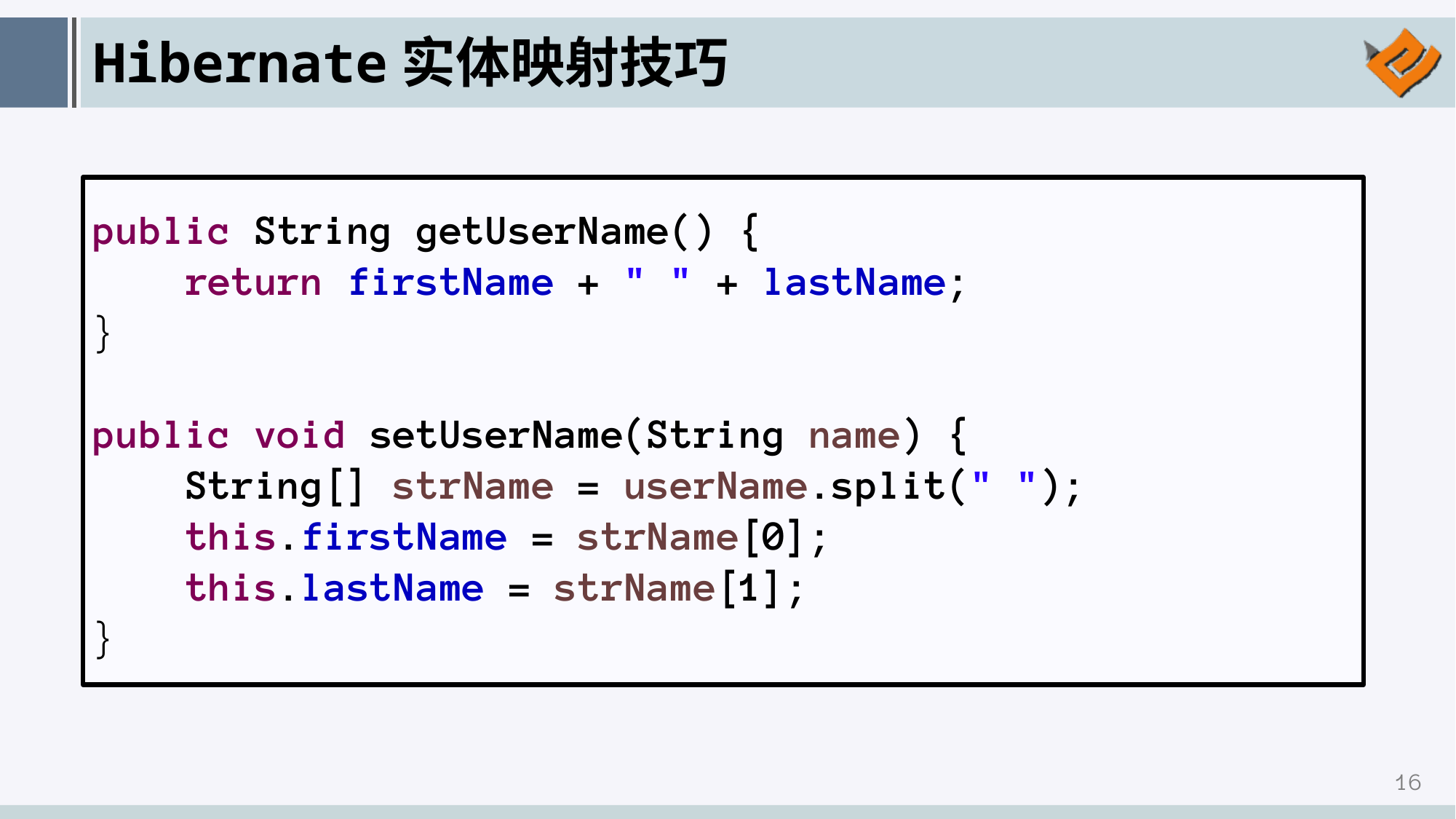

# Hibernate实体映射技巧
public String getUserName() {
    return firstName + " " + lastName;
}

public void setUserName(String name) {
    String[] strName = userName.split(" ");
    this.firstName = strName[0];
    this.lastName = strName[1];
}